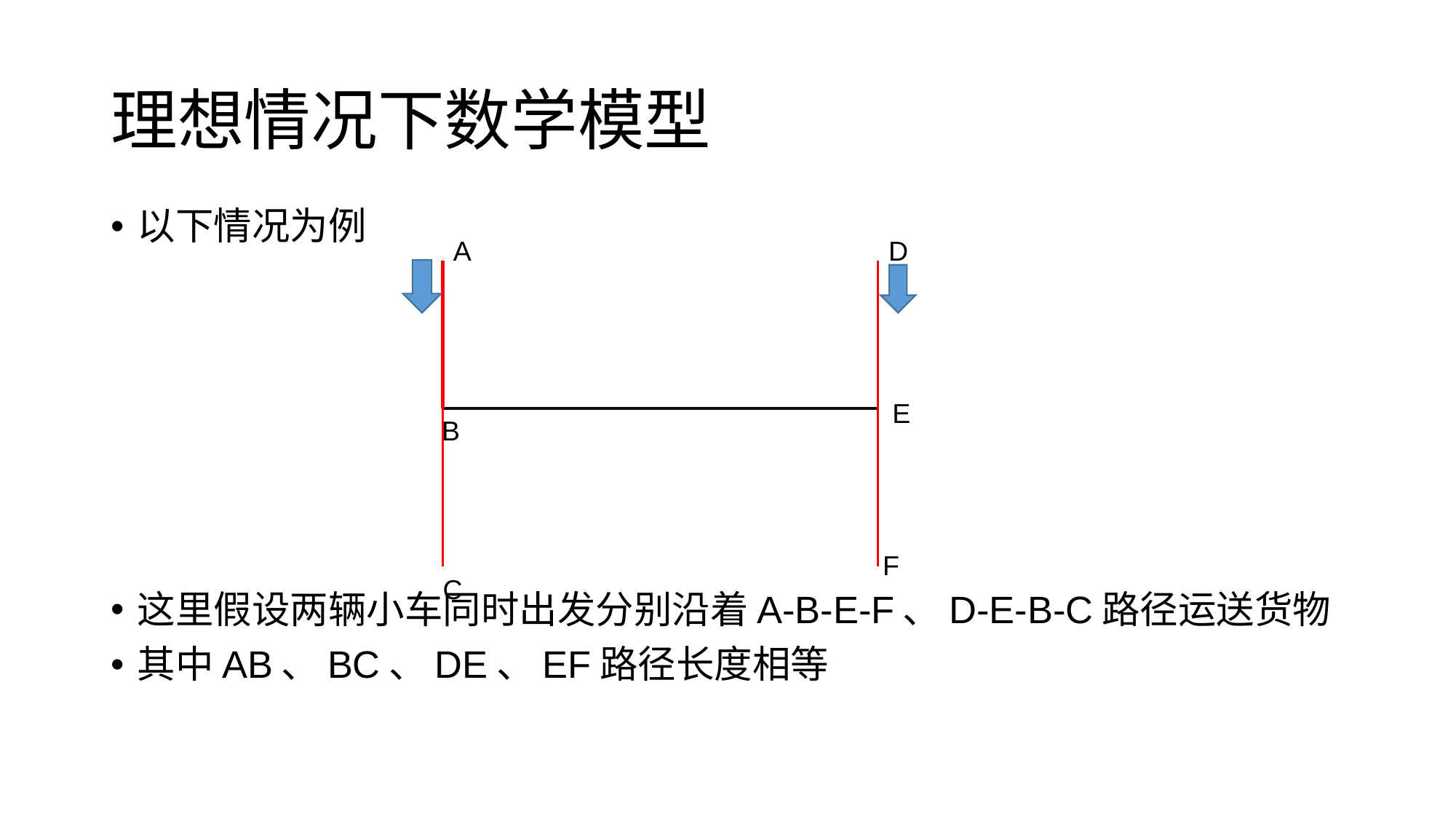

# 理想情况下数学模型
以下情况为例

这里假设两辆小车同时出发分别沿着A-B-E-F、D-E-B-C路径运送货物
其中AB、BC、DE、EF路径长度相等
A
D

E
B
F
C